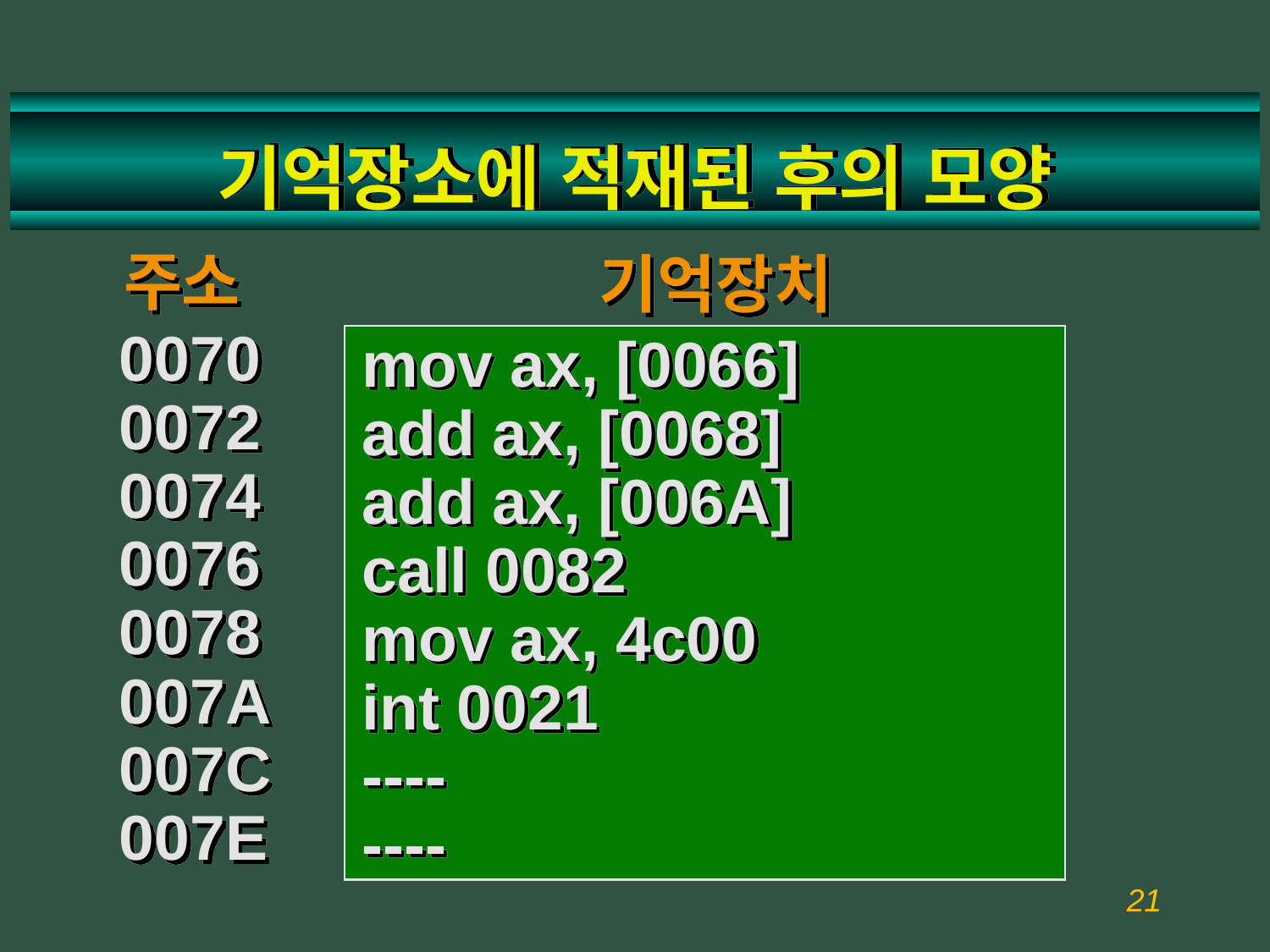

# 기억장소에 적재된 후의 모양
주소
기억장치
0070
0072
0074
0076
0078
007A
007C
007E

mov ax, [0066]
add ax, [0068]
add ax, [006A]
call 0082
mov ax, 4c00
int 0021
----
----
21